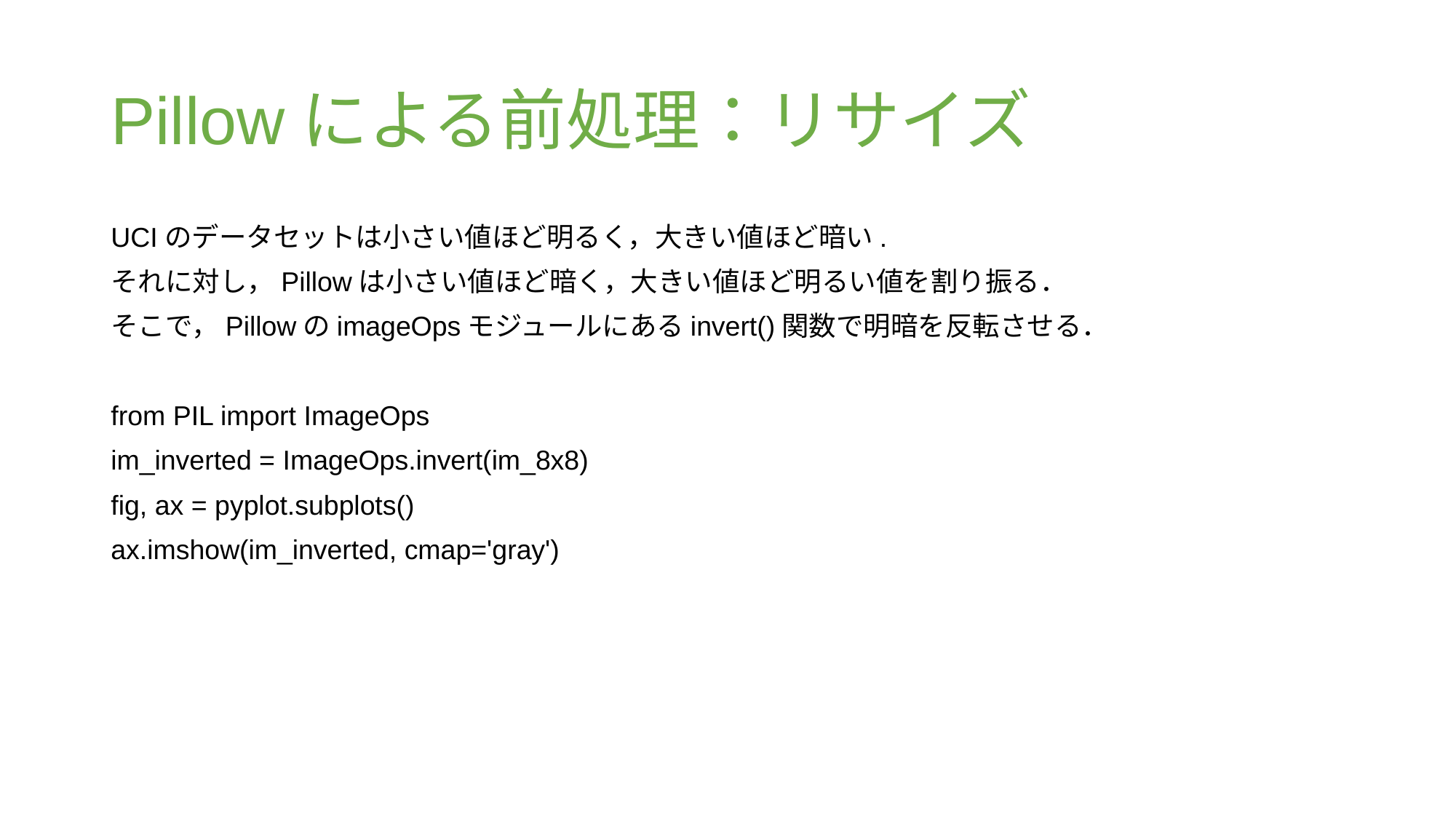

# Pillowによる前処理：リサイズ
UCIのデータセットは小さい値ほど明るく，大きい値ほど暗い.
それに対し，Pillowは小さい値ほど暗く，大きい値ほど明るい値を割り振る．
そこで，PillowのimageOpsモジュールにあるinvert()関数で明暗を反転させる．

from PIL import ImageOps
im_inverted = ImageOps.invert(im_8x8)
fig, ax = pyplot.subplots()
ax.imshow(im_inverted, cmap='gray')